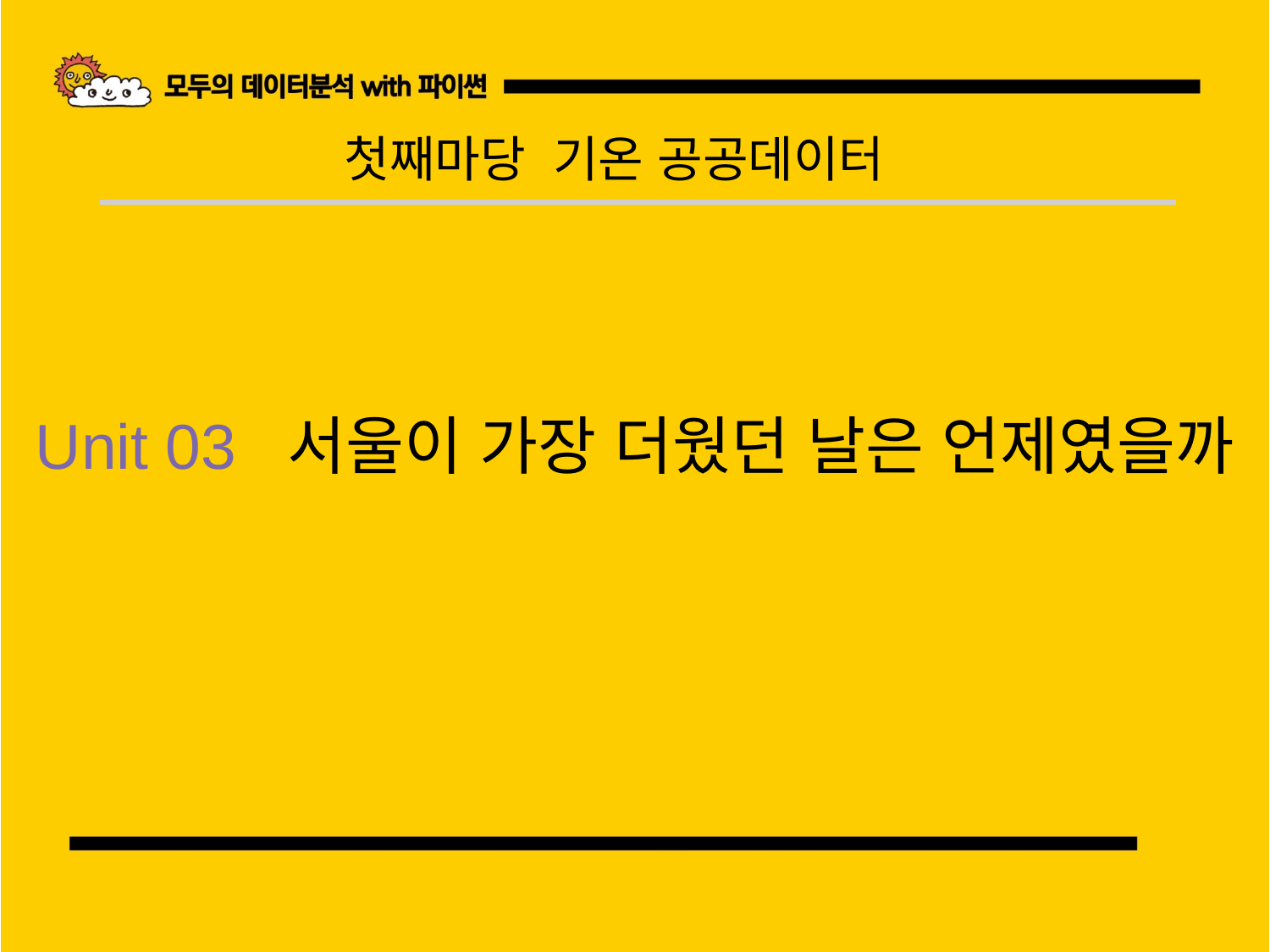

첫째마당  기온 공공데이터
Unit 03  서울이 가장 더웠던 날은 언제였을까